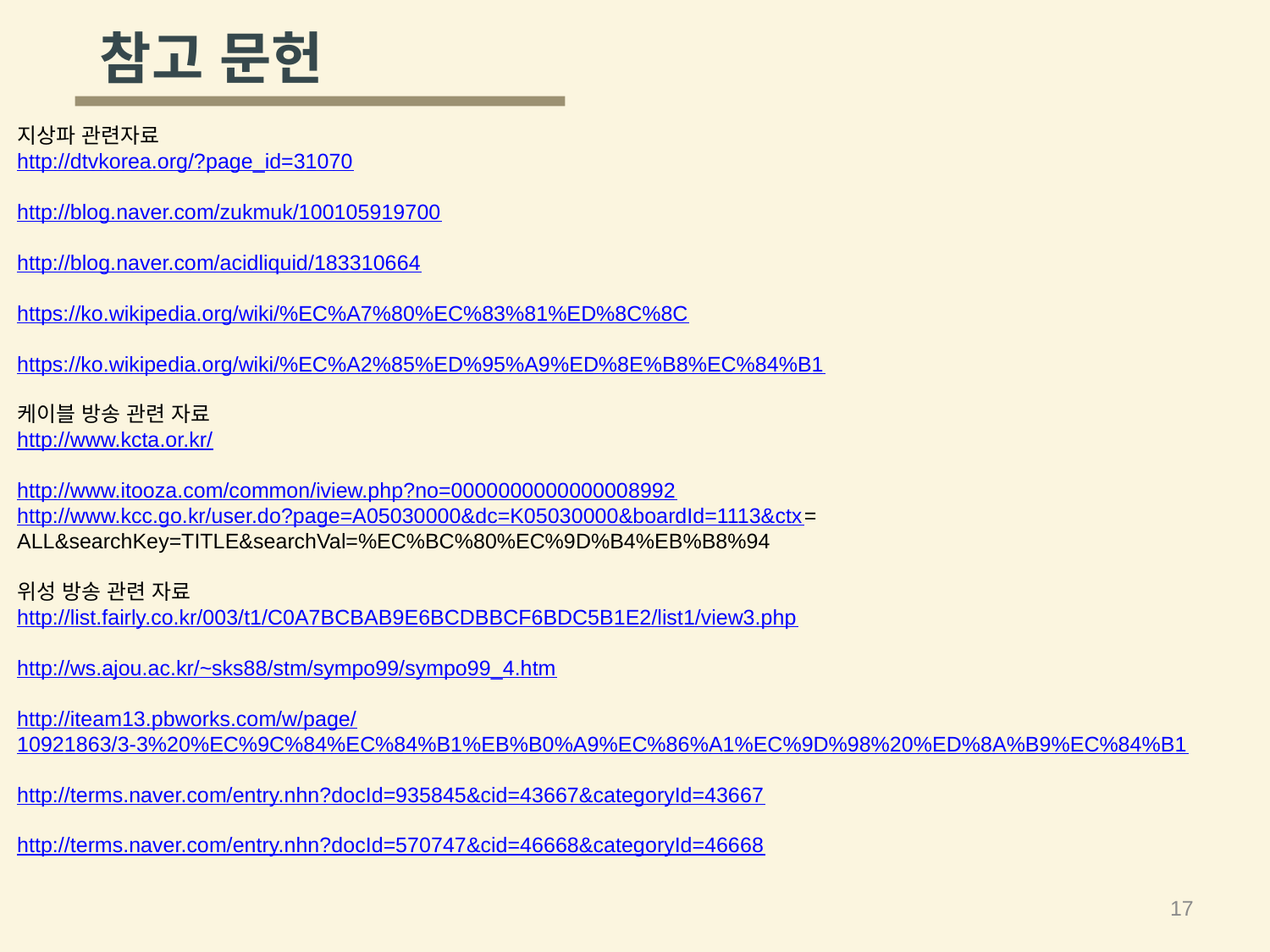

참고 문헌

지상파 관련자료
http://dtvkorea.org/?page_id=31070

http://blog.naver.com/zukmuk/100105919700

http://blog.naver.com/acidliquid/183310664

https://ko.wikipedia.org/wiki/%EC%A7%80%EC%83%81%ED%8C%8C

https://ko.wikipedia.org/wiki/%EC%A2%85%ED%95%A9%ED%8E%B8%EC%84%B1

케이블 방송 관련 자료
http://www.kcta.or.kr/

http://www.itooza.com/common/iview.php?no=0000000000000008992
http://www.kcc.go.kr/user.do?page=A05030000&dc=K05030000&boardId=1113&ctx=
ALL&searchKey=TITLE&searchVal=%EC%BC%80%EC%9D%B4%EB%B8%94

위성 방송 관련 자료
http://list.fairly.co.kr/003/t1/C0A7BCBAB9E6BCDBBCF6BDC5B1E2/list1/view3.php

http://ws.ajou.ac.kr/~sks88/stm/sympo99/sympo99_4.htm

http://iteam13.pbworks.com/w/page/
10921863/3-3%20%EC%9C%84%EC%84%B1%EB%B0%A9%EC%86%A1%EC%9D%98%20%ED%8A%B9%EC%84%B1

http://terms.naver.com/entry.nhn?docId=935845&cid=43667&categoryId=43667

http://terms.naver.com/entry.nhn?docId=570747&cid=46668&categoryId=46668

17